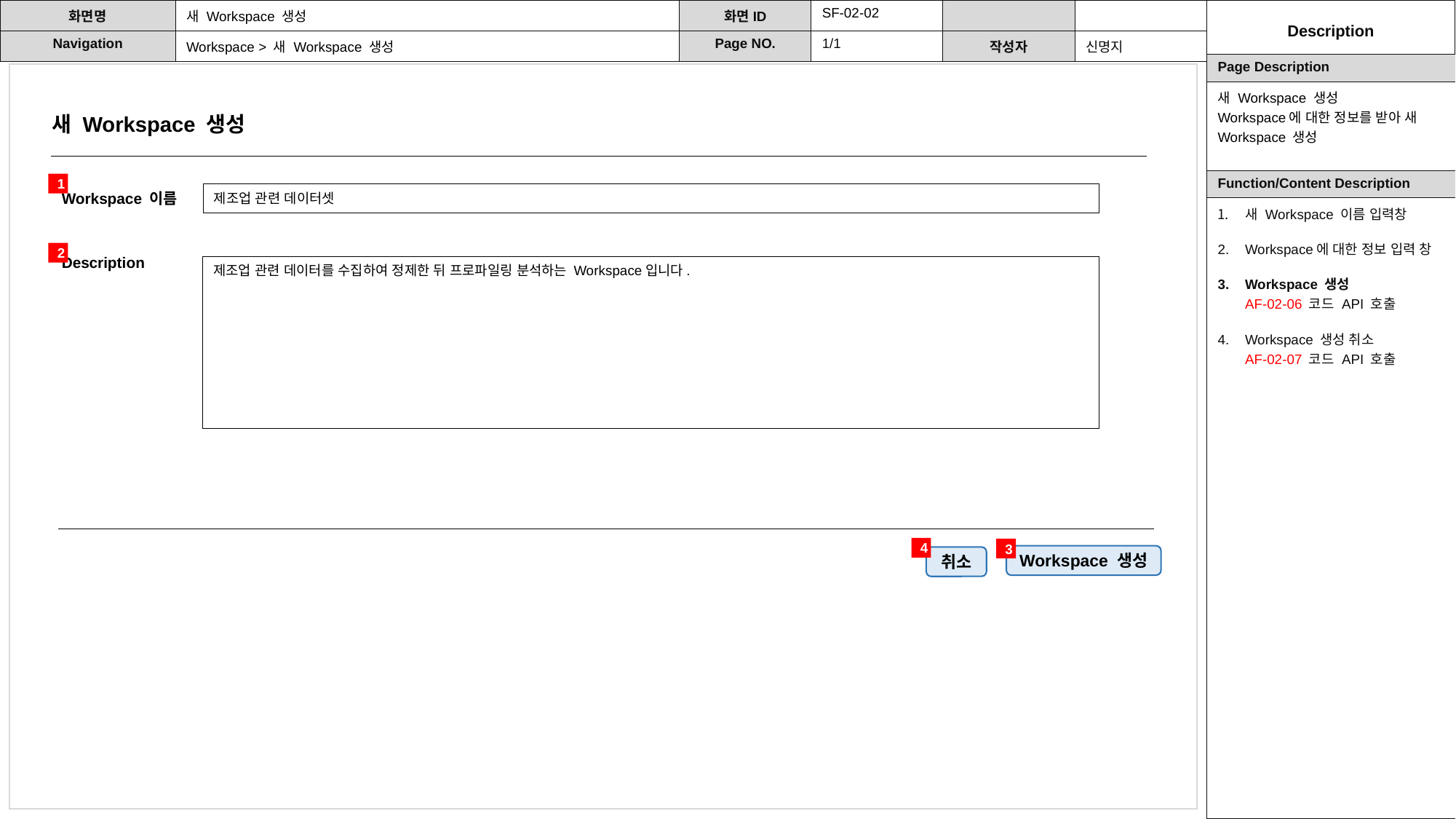

| 화면명 | 새 Workspace 생성 | 화면ID | SF-02-02 |  |  | Description |
| --- | --- | --- | --- | --- | --- | --- |
| Navigation | Workspace > 새 Workspace 생성 | Page NO. | 1/1 | 작성자 | 신명지 |  |
| Page Description |
| --- |
| 새 Workspace 생성 Workspace에 대한 정보를 받아 새 Workspace 생성 |
| Function/Content Description |
| 새 Workspace 이름 입력창 Workspace에 대한 정보 입력 창 Workspace 생성 AF-02-06 코드 API 호출 Workspace 생성 취소 AF-02-07 코드 API 호출 |

새 Workspace 생성
1
Workspace 이름
제조업 관련 데이터셋
2
Description
제조업 관련 데이터를 수집하여 정제한 뒤 프로파일링 분석하는 Workspace입니다.
4
3
Workspace 생성
취소